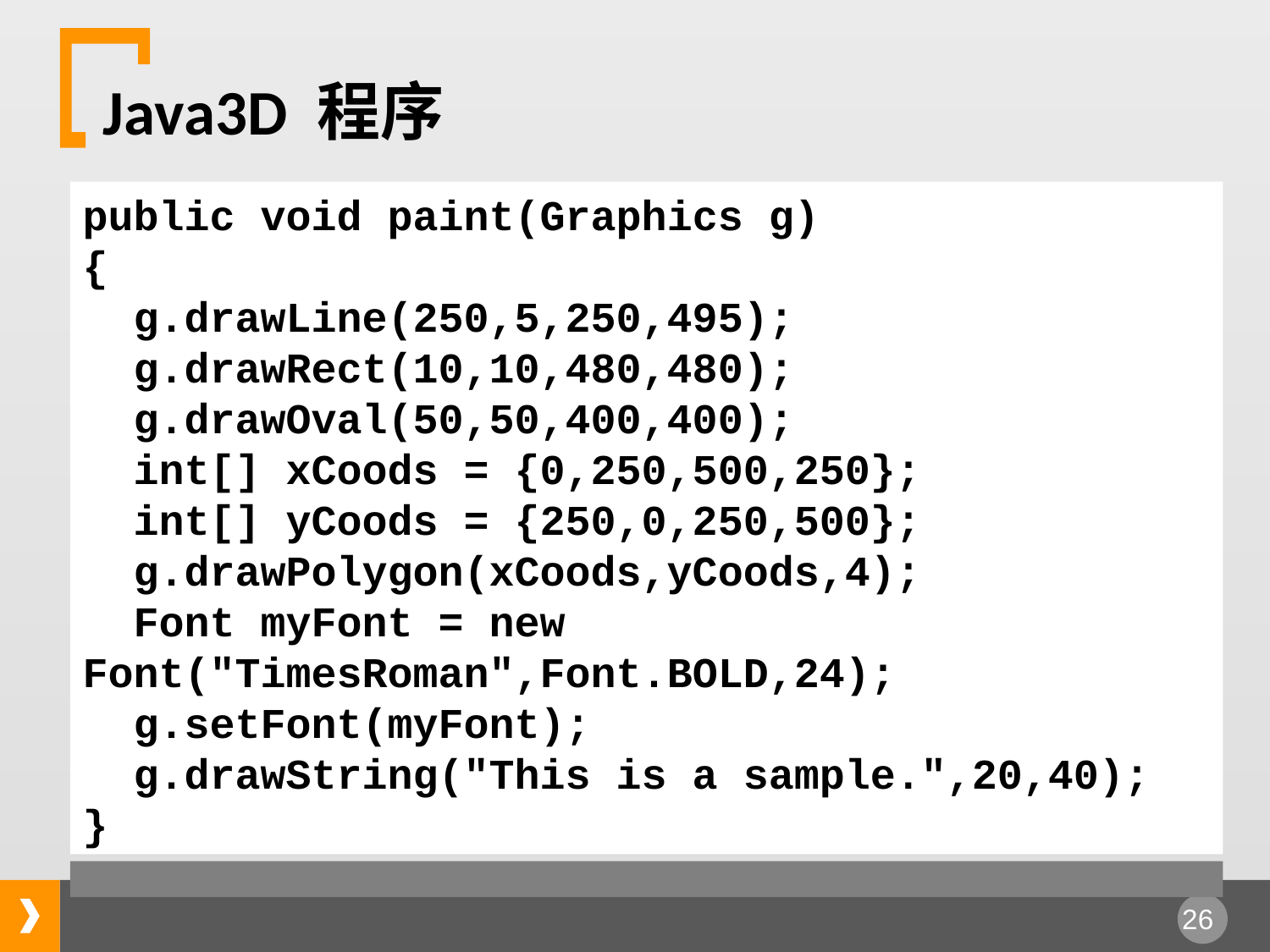

Java3D 程序
public void paint(Graphics g)
{
  g.drawLine(250,5,250,495);
  g.drawRect(10,10,480,480);
  g.drawOval(50,50,400,400);
  int[] xCoods = {0,250,500,250};
  int[] yCoods = {250,0,250,500};
  g.drawPolygon(xCoods,yCoods,4);
  Font myFont = new   		Font("TimesRoman",Font.BOLD,24);
  g.setFont(myFont);
  g.drawString("This is a sample.",20,40);
}